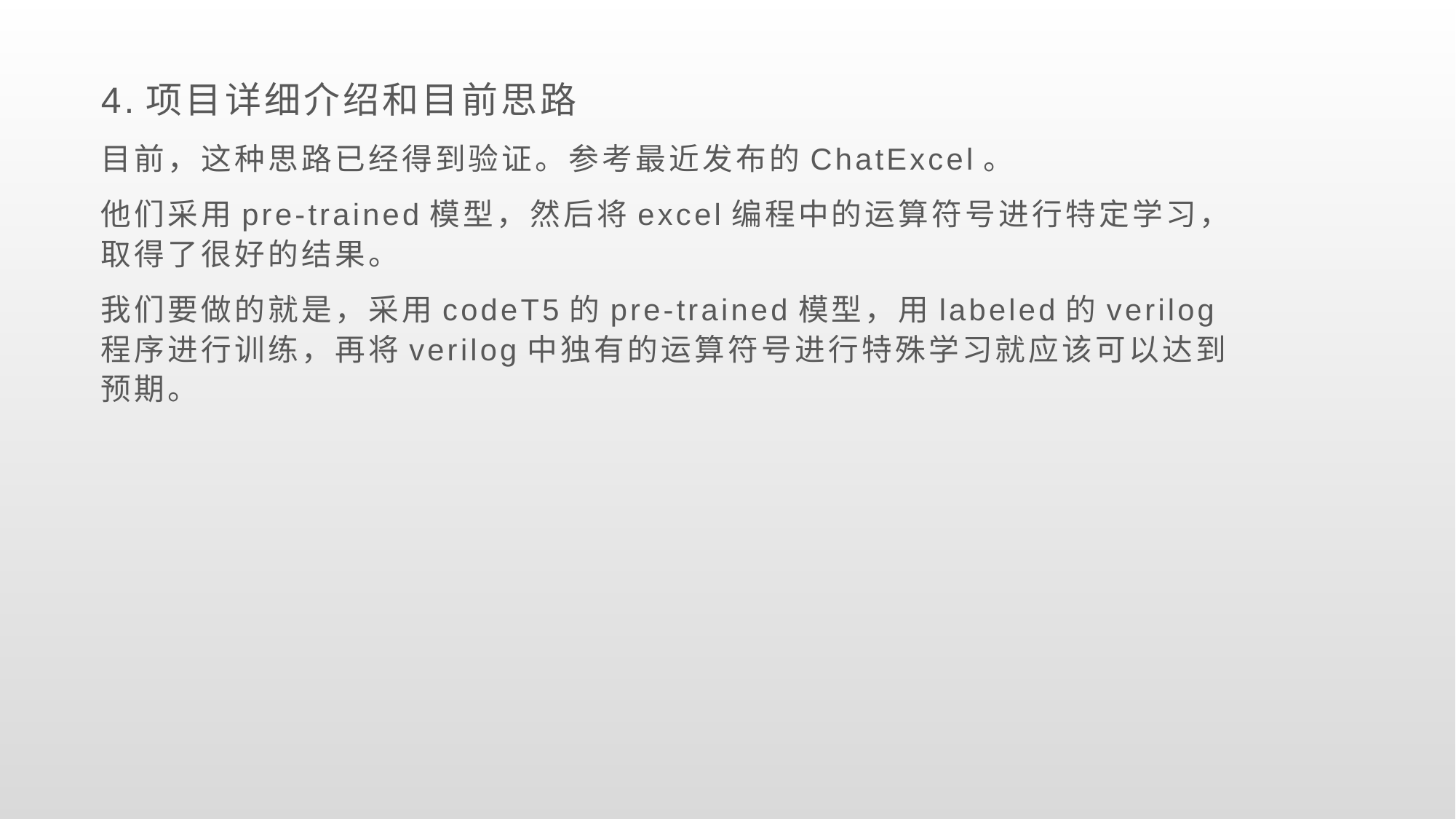

4.项目详细介绍和目前思路
目前，这种思路已经得到验证。参考最近发布的ChatExcel。
他们采用pre-trained模型，然后将excel编程中的运算符号进行特定学习，取得了很好的结果。
我们要做的就是，采用codeT5的pre-trained模型，用labeled的verilog程序进行训练，再将verilog中独有的运算符号进行特殊学习就应该可以达到预期。